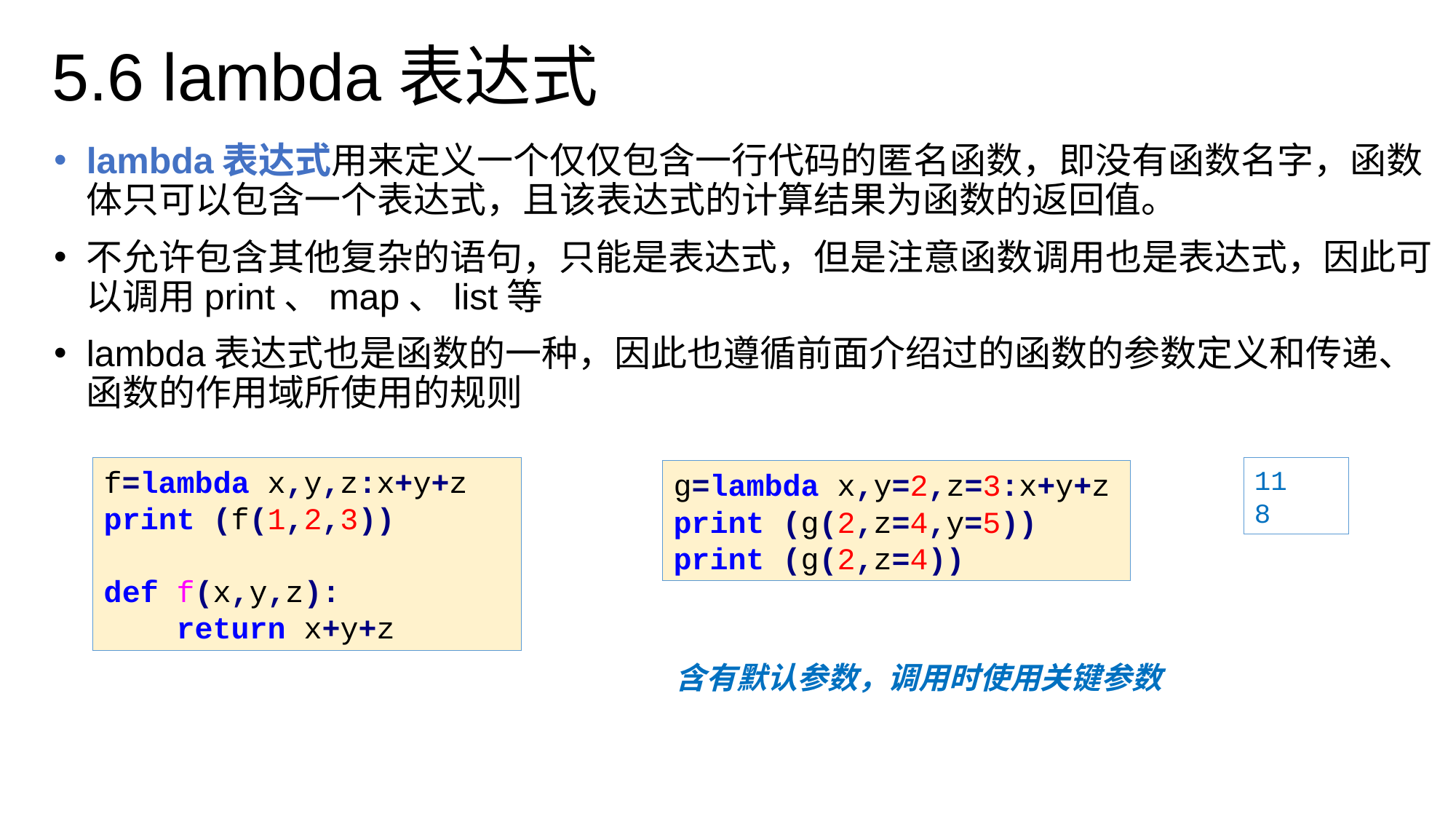

# 5.6 lambda表达式
lambda表达式用来定义一个仅仅包含一行代码的匿名函数，即没有函数名字，函数体只可以包含一个表达式，且该表达式的计算结果为函数的返回值。
不允许包含其他复杂的语句，只能是表达式，但是注意函数调用也是表达式，因此可以调用print、map、list等
lambda表达式也是函数的一种，因此也遵循前面介绍过的函数的参数定义和传递、函数的作用域所使用的规则

f=lambda x,y,z:x+y+z
print (f(1,2,3))

def f(x,y,z):
    return x+y+z
11
8
g=lambda x,y=2,z=3:x+y+z
print (g(2,z=4,y=5))
print (g(2,z=4))
含有默认参数，调用时使用关键参数